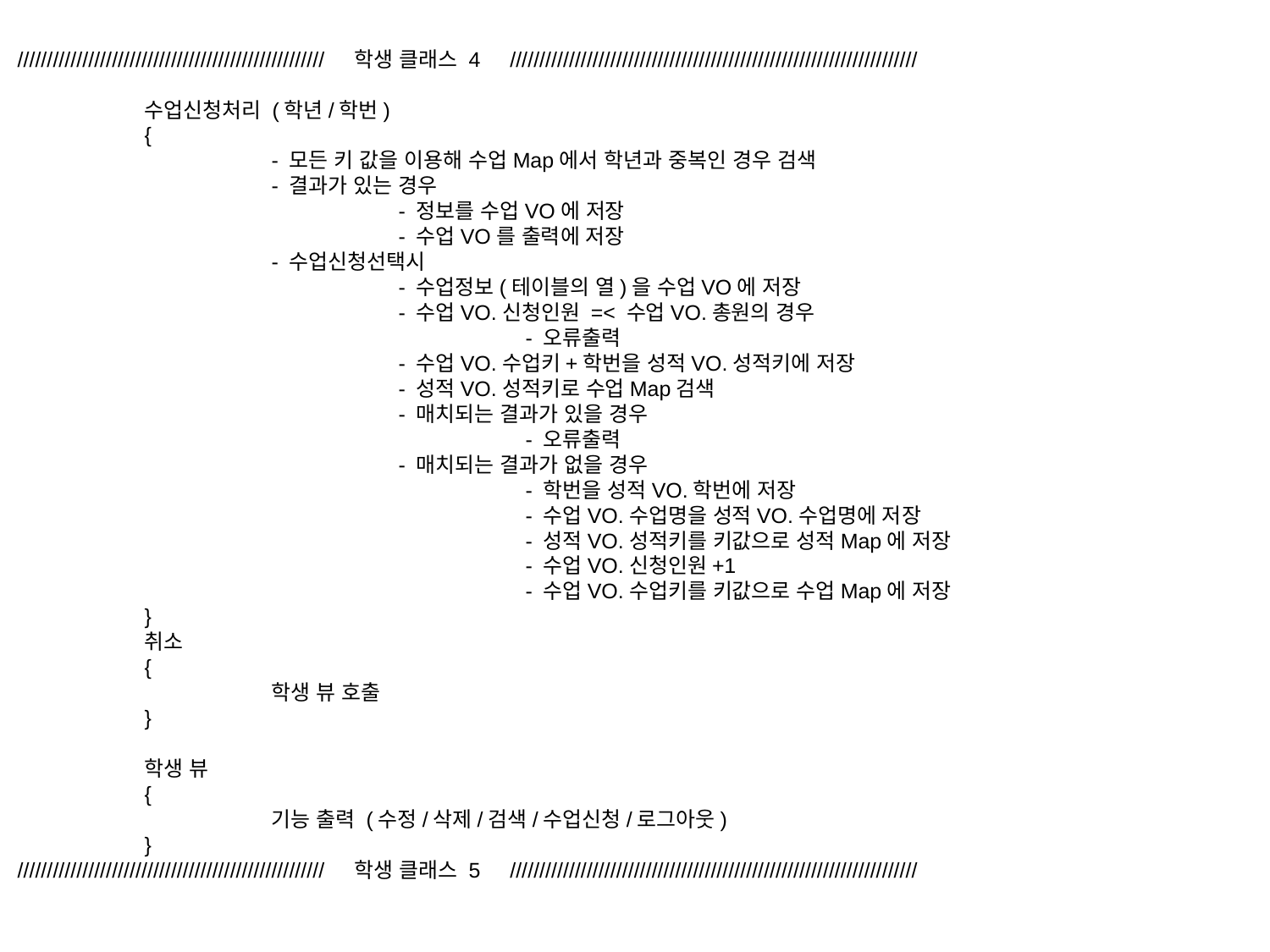

////////////////////////////////////////////////////    학생 클래스 4     /////////////////////////////////////////////////////////////////////

	수업신청처리 (학년/학번)
	{
		- 모든 키 값을 이용해 수업Map에서 학년과 중복인 경우 검색
		- 결과가 있는 경우
			- 정보를 수업VO에 저장
			- 수업VO를 출력에 저장
		- 수업신청선택시
			- 수업정보(테이블의 열)을 수업VO에 저장
			- 수업VO.신청인원 =< 수업VO.총원의 경우
				- 오류출력
			- 수업VO.수업키+학번을 성적VO.성적키에 저장
			- 성적VO.성적키로 수업Map검색
			- 매치되는 결과가 있을 경우
				- 오류출력
			- 매치되는 결과가 없을 경우
				- 학번을 성적VO.학번에 저장
				- 수업VO.수업명을 성적VO.수업명에 저장
				- 성적VO.성적키를 키값으로 성적Map에 저장
				- 수업VO.신청인원+1
				- 수업VO.수업키를 키값으로 수업Map에 저장
	}
	취소
	{
		학생 뷰 호출
	}

	학생 뷰
	{
		기능 출력 (수정/삭제/검색/수업신청/로그아웃)
	}
////////////////////////////////////////////////////    학생 클래스 5     /////////////////////////////////////////////////////////////////////